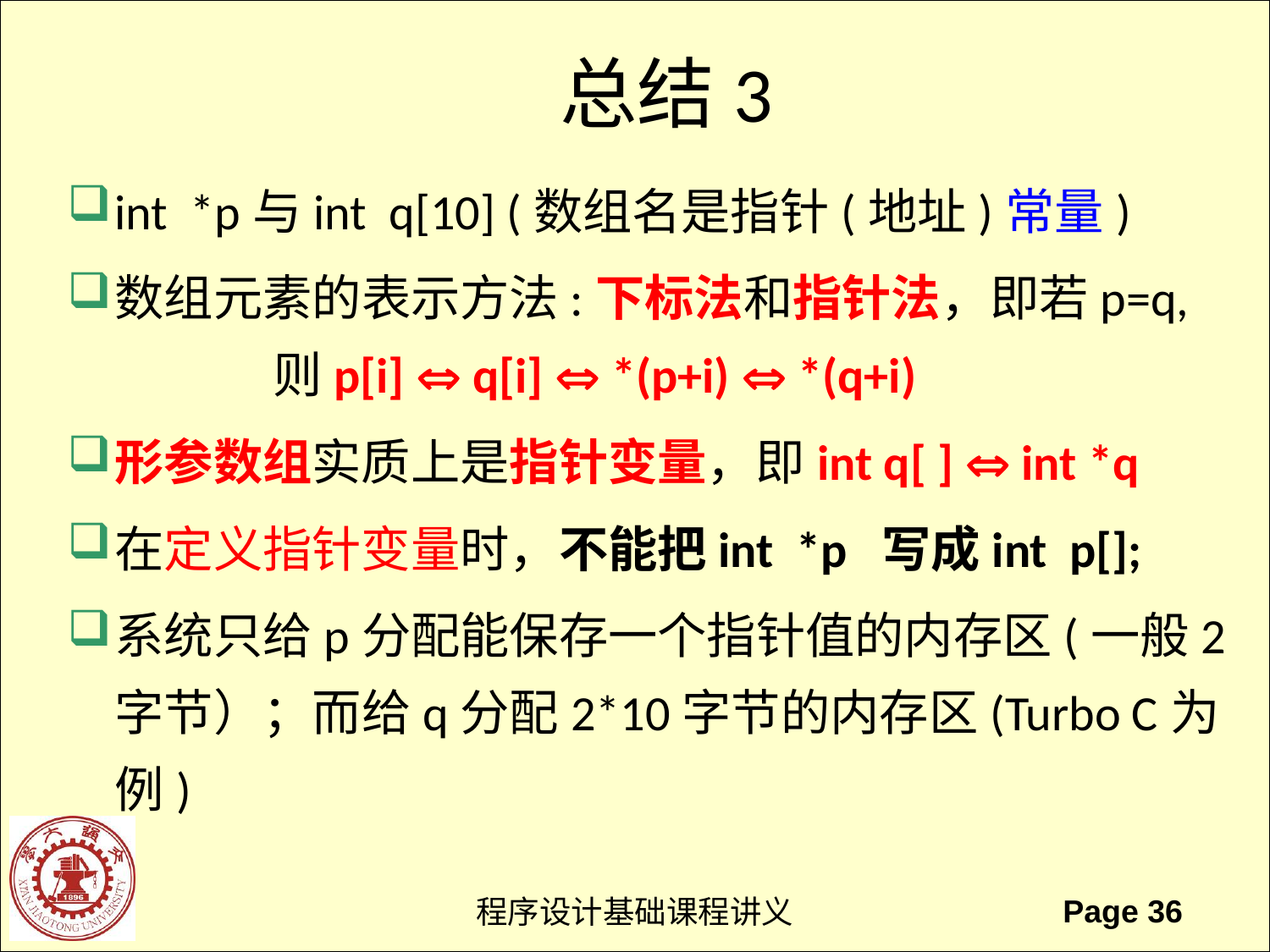

总结3
int  *p与int  q[10] (数组名是指针(地址)常量)
数组元素的表示方法:下标法和指针法，即若p=q,                    则p[i] ⇔ q[i] ⇔ *(p+i) ⇔ *(q+i)
形参数组实质上是指针变量，即int q[ ] ⇔ int *q
在定义指针变量时，不能把int  *p  写成int  p[];
系统只给p分配能保存一个指针值的内存区(一般2字节）；而给q分配2*10字节的内存区(Turbo C为例)
36